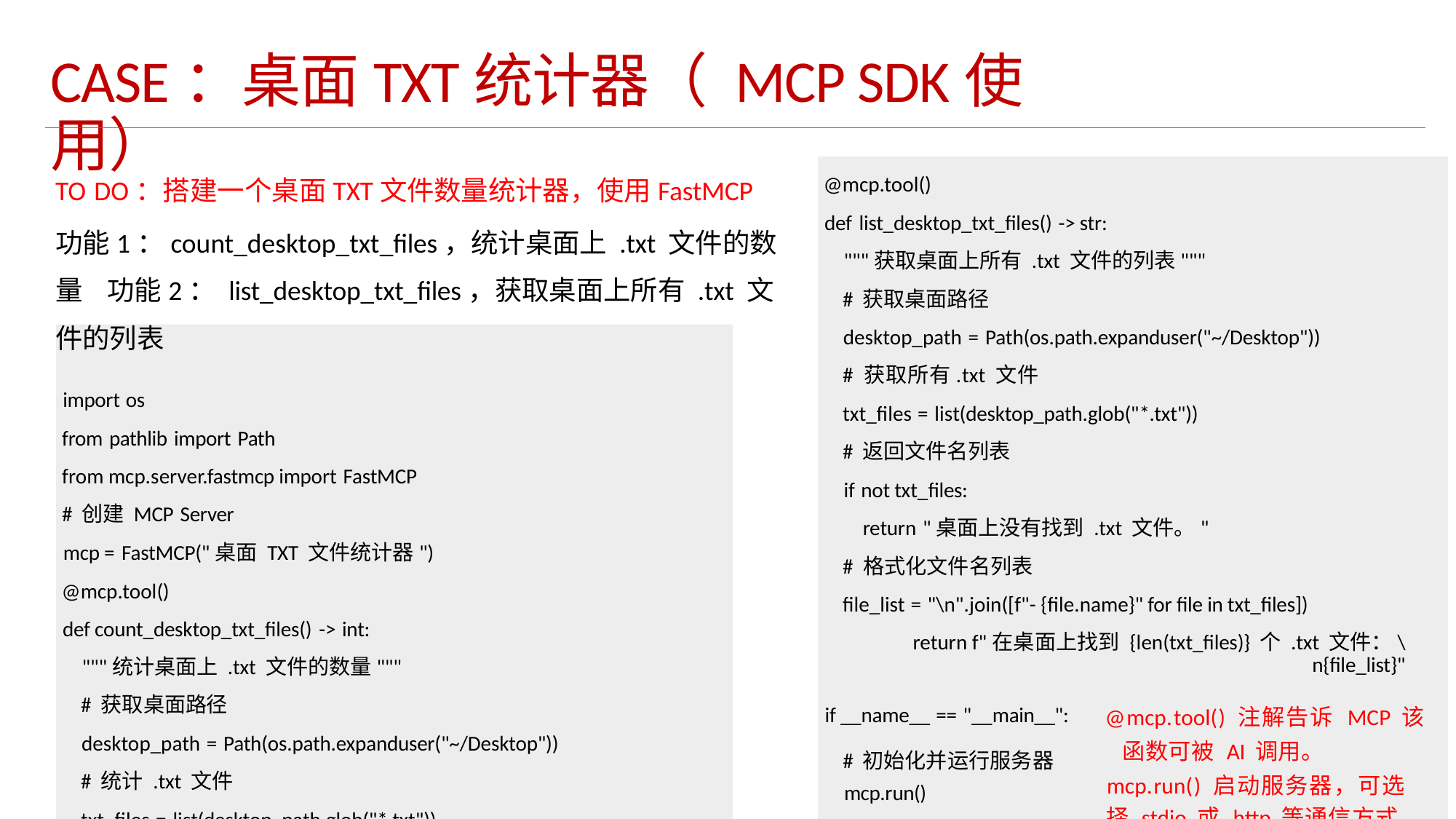

CASE：桌面TXT统计器（ MCP SDK使用）

@mcp.tool()
def list_desktop_txt_files() -> str:
"""获取桌面上所有 .txt 文件的列表"""
# 获取桌面路径
desktop_path = Path(os.path.expanduser("~/Desktop"))
# 获取所有.txt 文件
txt_files = list(desktop_path.glob("*.txt"))
# 返回文件名列表
if not txt_files:
return "桌面上没有找到 .txt 文件。"
# 格式化文件名列表
file_list = "\n".join([f"- {file.name}" for file in txt_files])

return f"在桌面上找到 {len(txt_files)} 个 .txt 文件：\n{file_list}"

TO DO：搭建一个桌面TXT文件数量统计器，使用FastMCP
功能1：count_desktop_txt_files，统计桌面上 .txt 文件的数量    功能2： list_desktop_txt_files，获取桌面上所有 .txt 文件的列表

import os
from pathlib import Path
from mcp.server.fastmcp import FastMCP
# 创建 MCP Server
mcp = FastMCP("桌面 TXT 文件统计器")
@mcp.tool()
def count_desktop_txt_files() -> int:
"""统计桌面上 .txt 文件的数量"""
# 获取桌面路径
desktop_path = Path(os.path.expanduser("~/Desktop"))
# 统计 .txt 文件
txt_files = list(desktop_path.glob("*.txt"))
return len(txt_files)

| if \_\_name\_\_ == "\_\_main\_\_": # 初始化并运行服务器 mcp.run() | @mcp.tool() 注解告诉 MCP 该 函数可被 AI 调用。 mcp.run() 启动服务器，可选择 stdio 或 http 等通信方式。 |
| --- | --- |